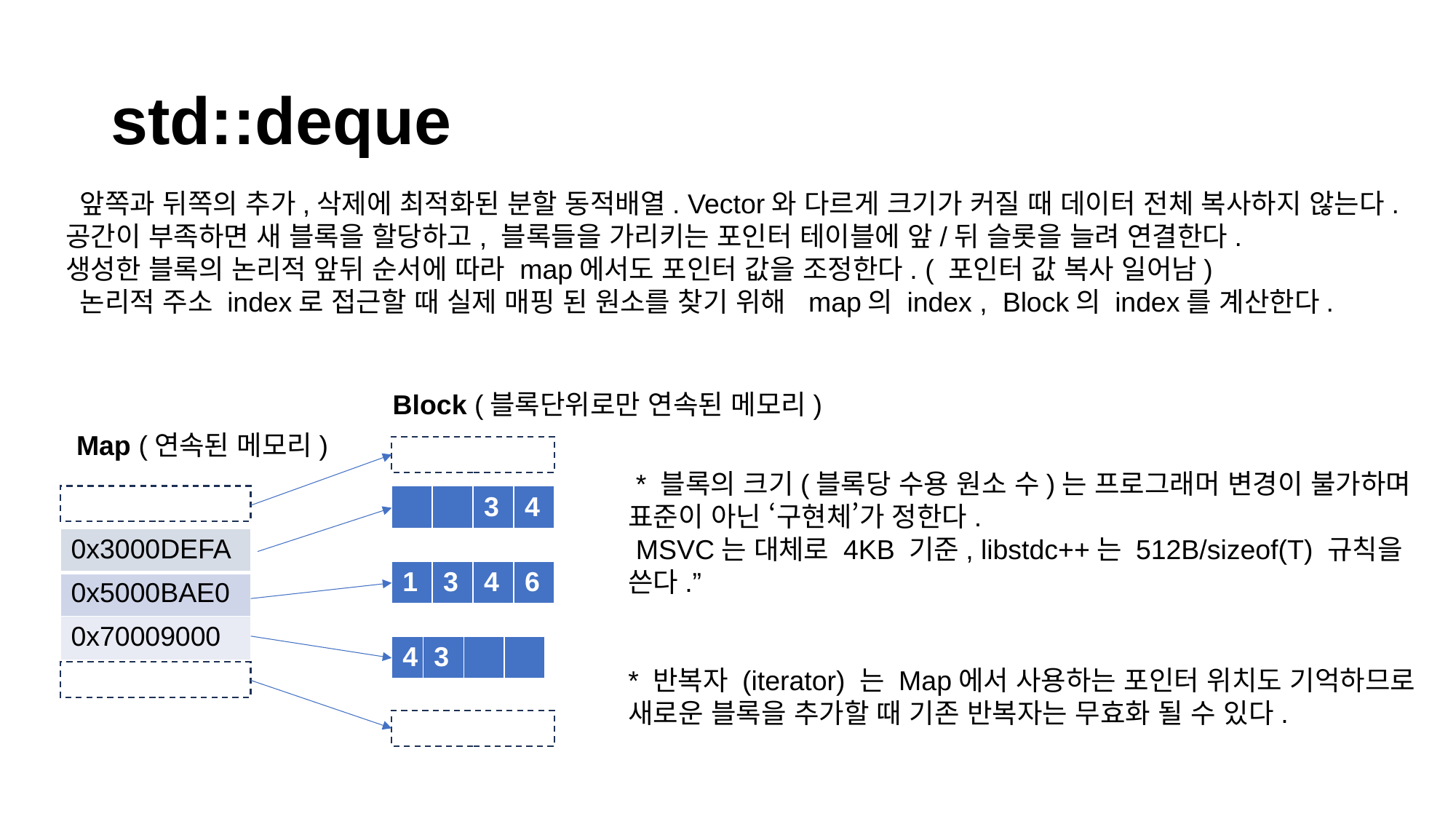

# std::deque
 앞쪽과 뒤쪽의 추가,삭제에 최적화된 분할 동적배열. Vector와 다르게 크기가 커질 때 데이터 전체 복사하지 않는다.
공간이 부족하면 새 블록을 할당하고, 블록들을 가리키는 포인터 테이블에 앞/뒤 슬롯을 늘려 연결한다.
생성한 블록의 논리적 앞뒤 순서에 따라 map에서도 포인터 값을 조정한다. ( 포인터 값 복사 일어남)
 논리적 주소 index로 접근할 때 실제 매핑 된 원소를 찾기 위해  map의 index ,  Block의 index를 계산한다.
Block (블록단위로만 연속된 메모리)
Map (연속된 메모리)

 * 블록의 크기(블록당 수용 원소 수)는 프로그래머 변경이 불가하며 표준이 아닌 ‘구현체’가 정한다.
 MSVC는 대체로 4KB 기준, libstdc++는 512B/sizeof(T) 규칙을 쓴다.”

* 반복자 (iterator) 는 Map에서 사용하는 포인터 위치도 기억하므로  새로운 블록을 추가할 때 기존 반복자는 무효화 될 수 있다.

|  |  | 3 | 4 |
| --- | --- | --- | --- |
| 0x3000DEFA |
| --- |
| 0x5000BAE0 |
| 0x70009000 |
| 1 | 3 | 4 | 6 |
| --- | --- | --- | --- |
| 4 | 3 |  |  |
| --- | --- | --- | --- |